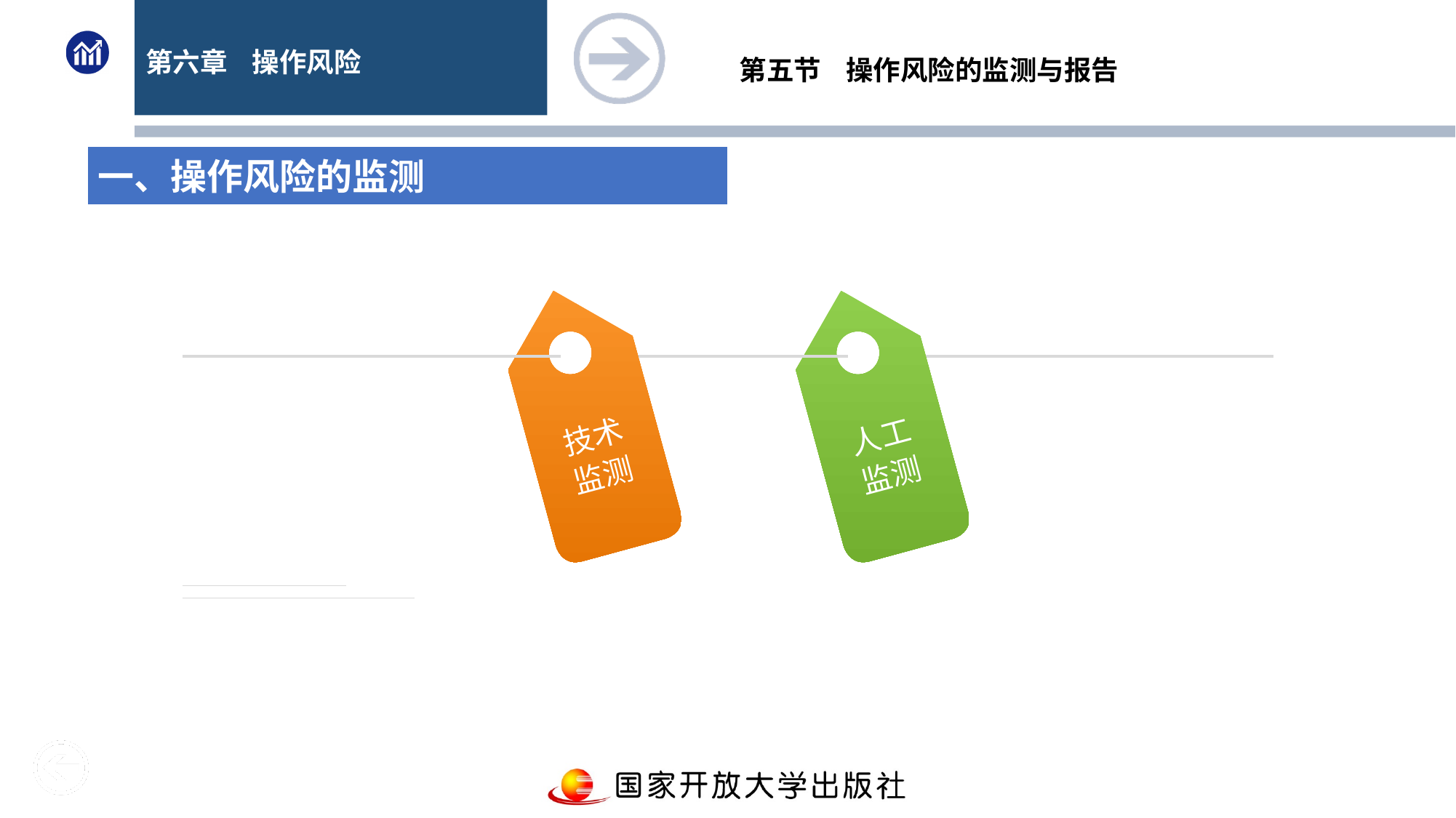

第五节    操作风险的监测与报告
第六章    操作风险
一、操作风险的监测
技术
监测
人工
监测